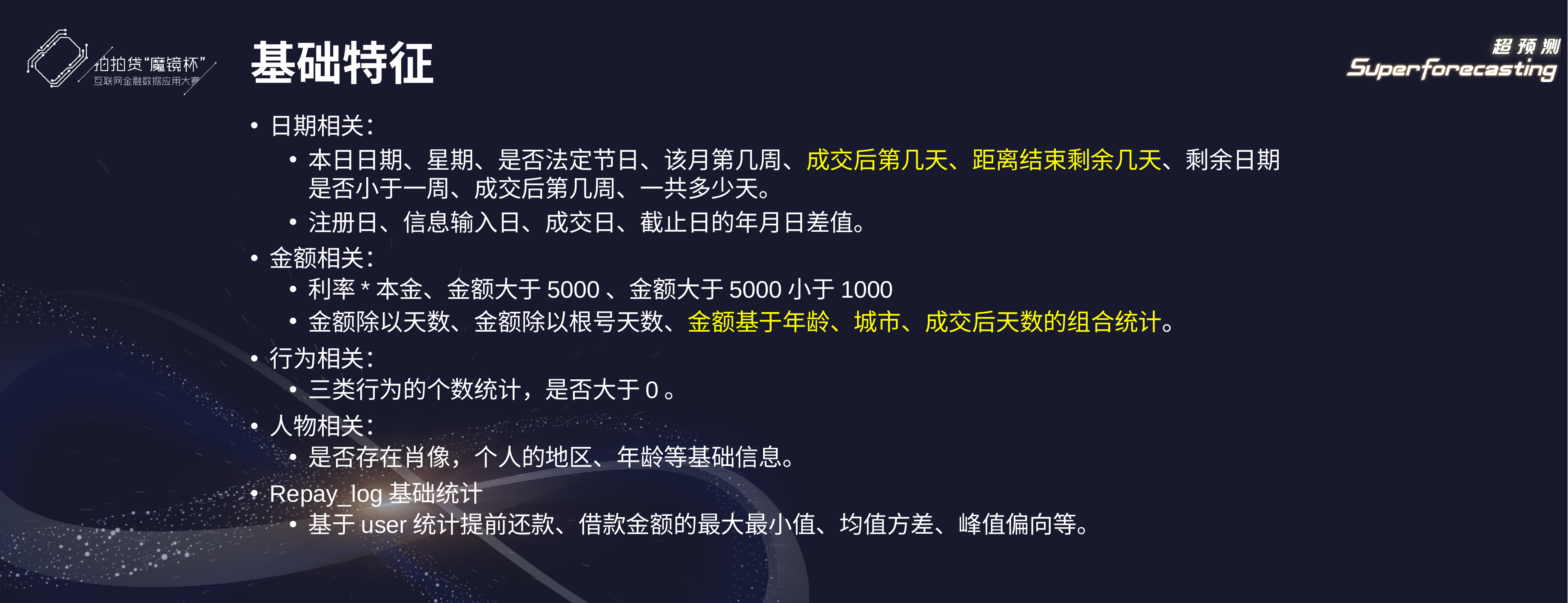

# 基础特征
日期相关：
本日日期、星期、是否法定节日、该月第几周、成交后第几天、距离结束剩余几天、剩余日期是否小于一周、成交后第几周、一共多少天。
注册日、信息输入日、成交日、截止日的年月日差值。
金额相关：
利率*本金、金额大于5000、金额大于5000小于1000
金额除以天数、金额除以根号天数、金额基于年龄、城市、成交后天数的组合统计。
行为相关：
三类行为的个数统计，是否大于0。
人物相关：
是否存在肖像，个人的地区、年龄等基础信息。
Repay_log基础统计
基于user统计提前还款、借款金额的最大最小值、均值方差、峰值偏向等。